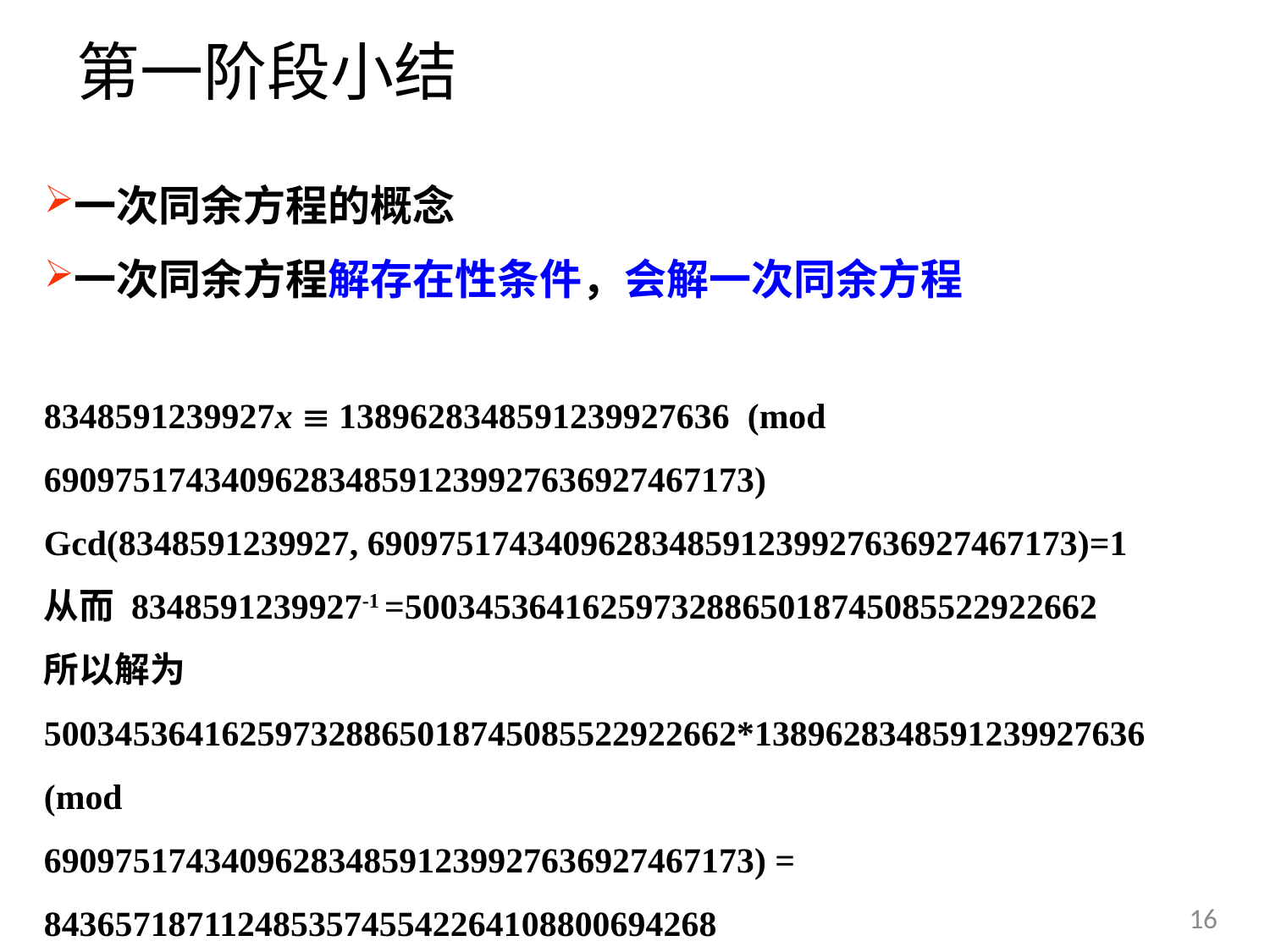

4.4.2 学习目标
# 第一阶段小结
一次同余方程的概念
一次同余方程解存在性条件，会解一次同余方程
8348591239927x ≡ 1389628348591239927636  (mod
6909751743409628348591239927636927467173)
Gcd(8348591239927, 6909751743409628348591239927636927467173)=1
从而 8348591239927-1 =500345364162597328865018745085522922662
所以解为
500345364162597328865018745085522922662*1389628348591239927636  (mod
6909751743409628348591239927636927467173) = 84365718711248535745542264108800694268
16